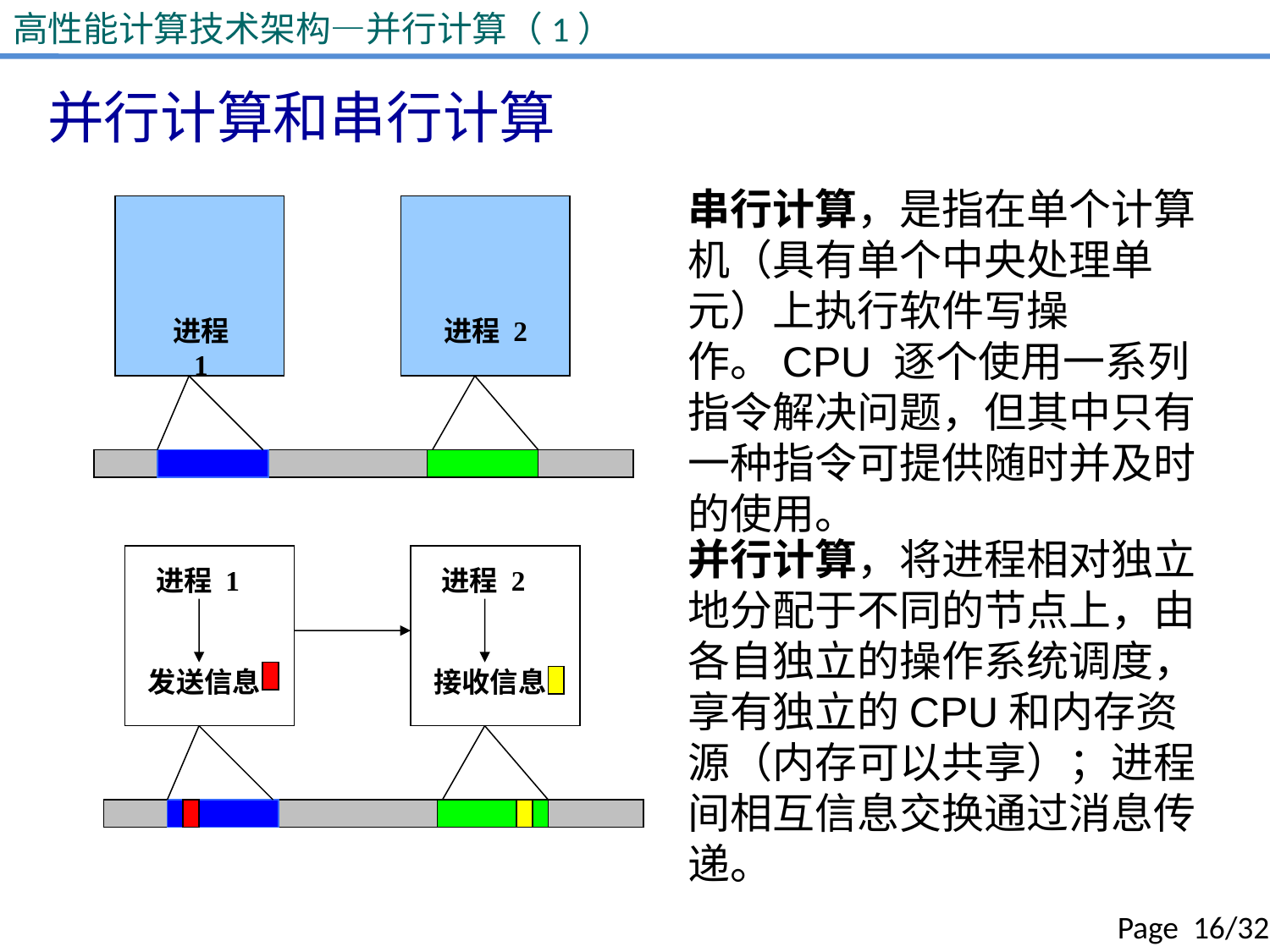

# 高性能计算技术架构—并行计算（1）

并行计算和串行计算
串行计算，是指在单个计算机（具有单个中央处理单元）上执行软件写操作。CPU 逐个使用一系列指令解决问题，但其中只有一种指令可提供随时并及时的使用。

进程 1

进程 2

并行计算，将进程相对独立地分配于不同的节点上，由各自独立的操作系统调度，享有独立的CPU和内存资源（内存可以共享）；进程间相互信息交换通过消息传递。

进程 1

 发送信息

进程 2

 接收信息

Page  16/32